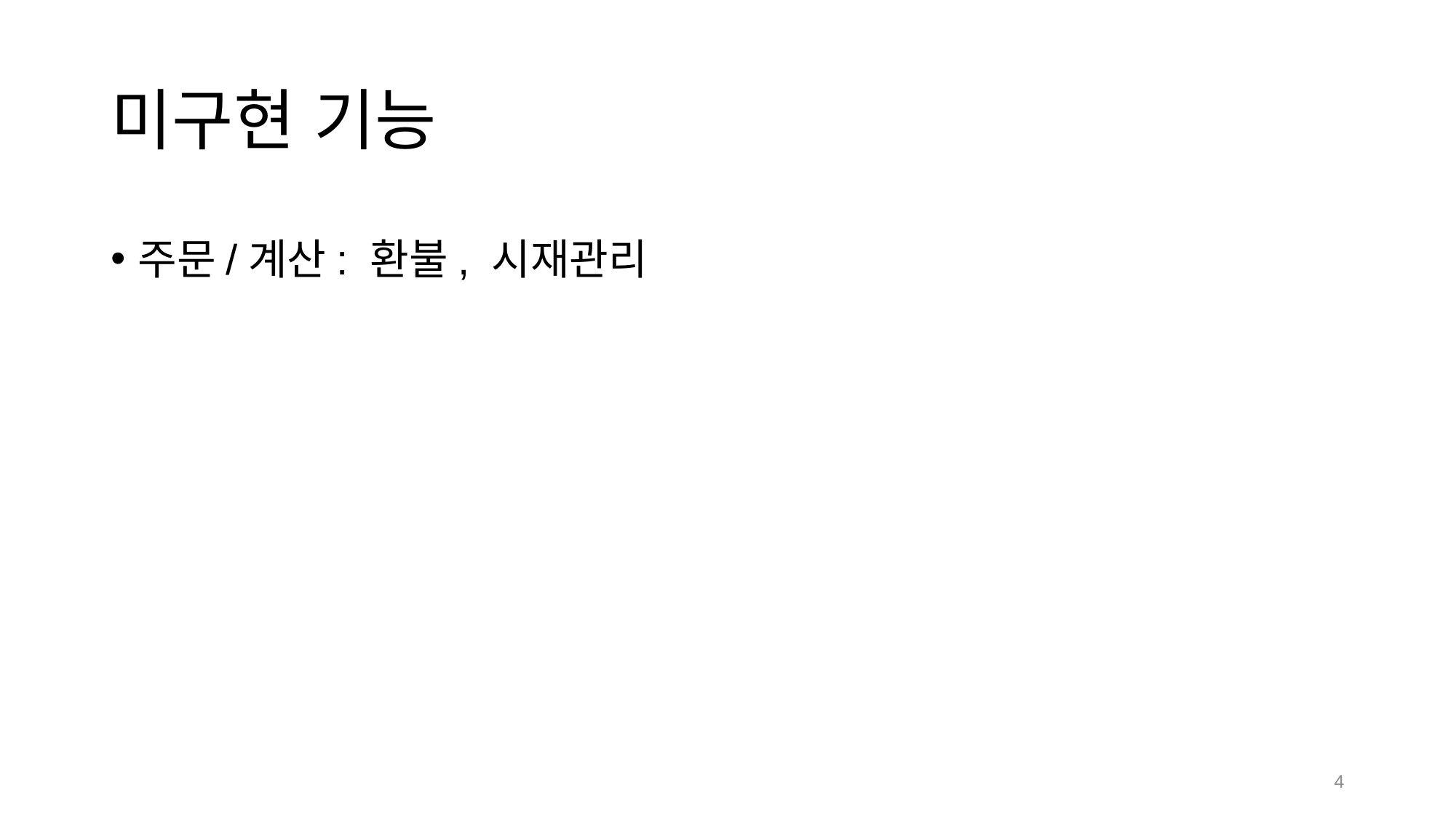

# 미구현 기능
주문/계산: 환불, 시재관리

4